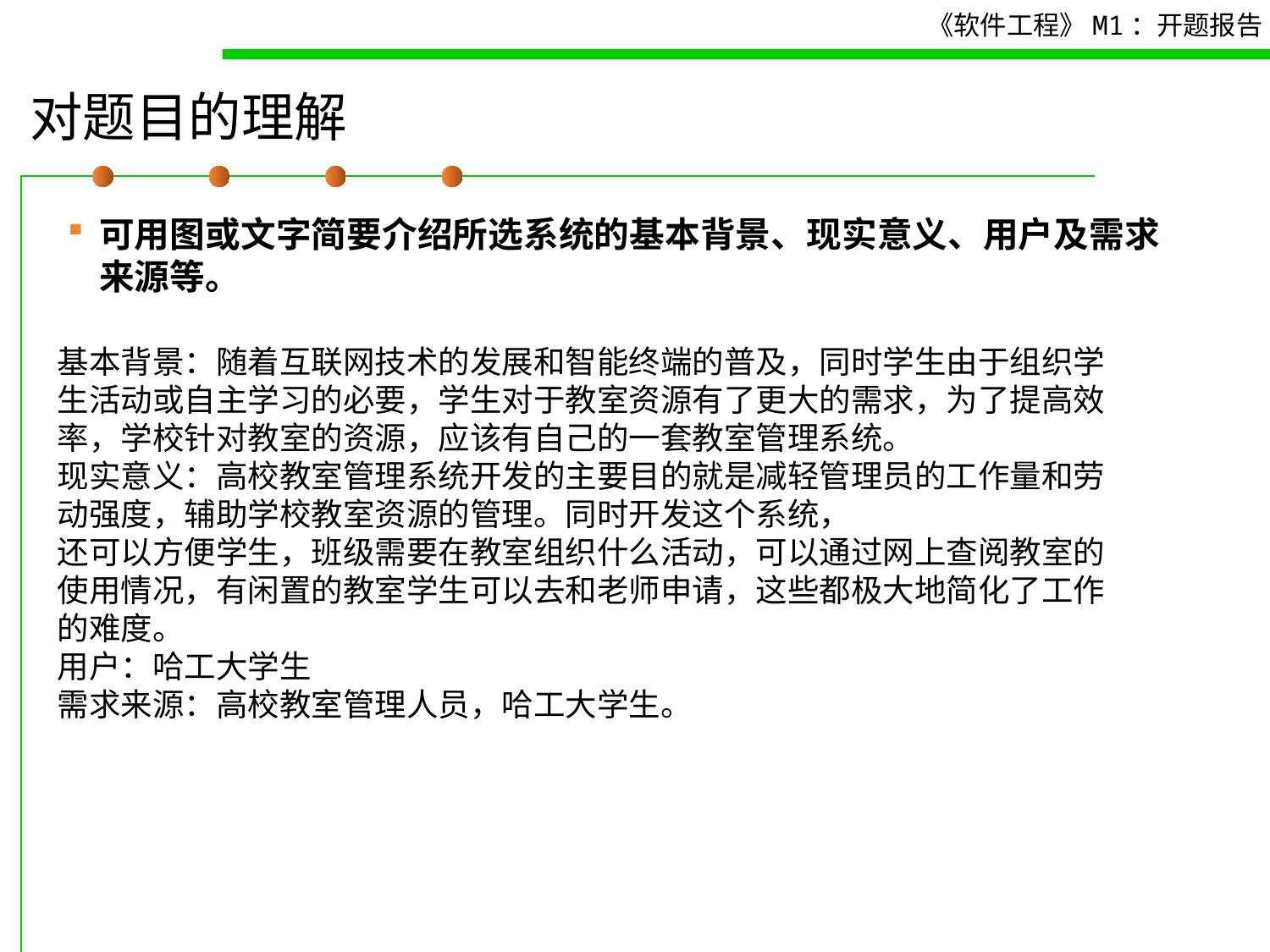

# 对题目的理解
可用图或文字简要介绍所选系统的基本背景、现实意义、用户及需求来源等。
基本背景：随着互联网技术的发展和智能终端的普及，同时学生由于组织学生活动或自主学习的必要，学生对于教室资源有了更大的需求，为了提高效率，学校针对教室的资源，应该有自己的一套教室管理系统。
现实意义：高校教室管理系统开发的主要目的就是减轻管理员的工作量和劳动强度，辅助学校教室资源的管理。同时开发这个系统，
还可以方便学生，班级需要在教室组织什么活动，可以通过网上查阅教室的使用情况，有闲置的教室学生可以去和老师申请，这些都极大地简化了工作的难度。
用户：哈工大学生
需求来源：高校教室管理人员，哈工大学生。